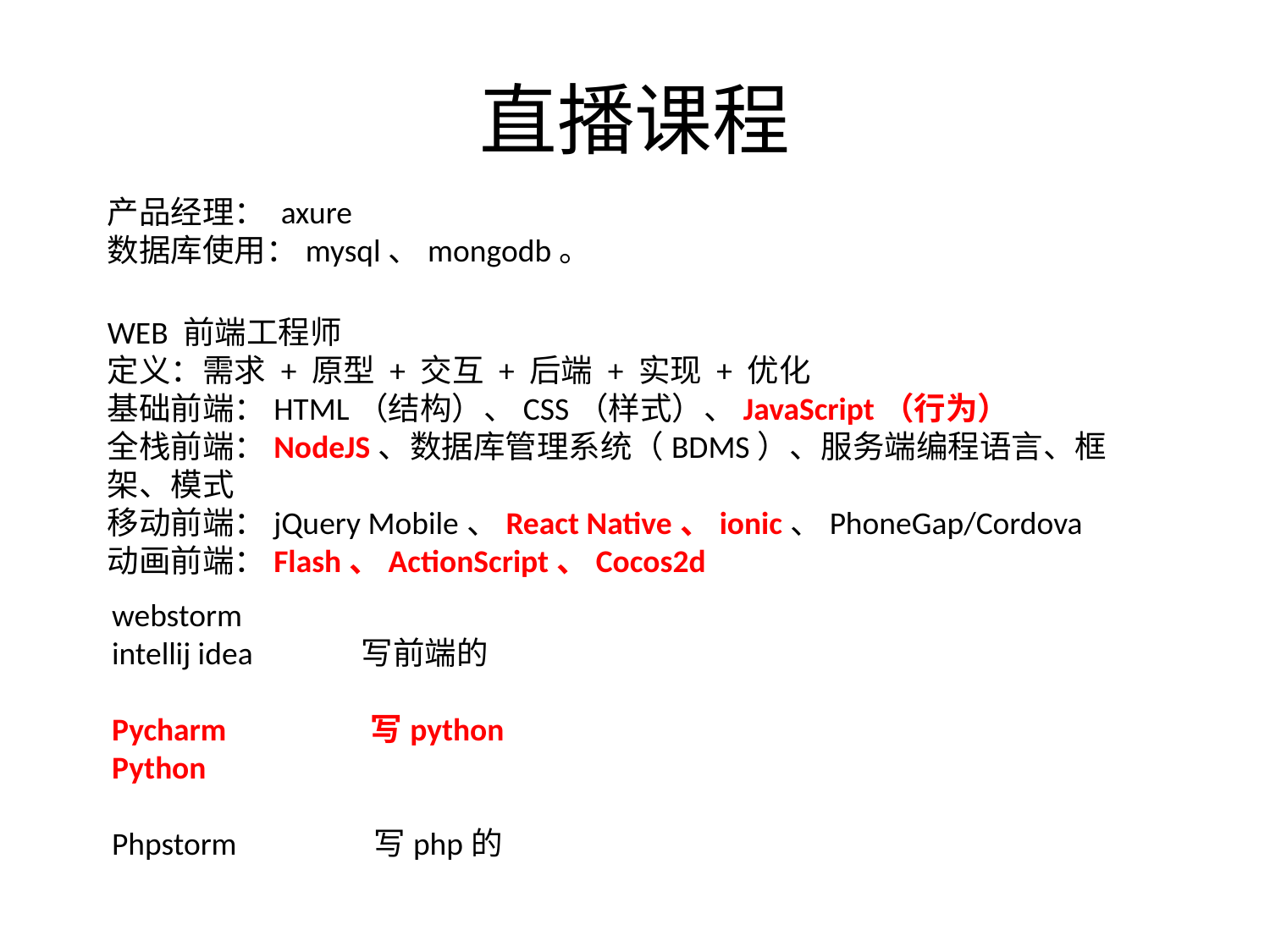

# 直播课程
产品经理： axure
数据库使用：mysql、mongodb。
WEB 前端工程师
定义：需求 + 原型 + 交互 + 后端 + 实现 + 优化
基础前端：HTML（结构）、CSS（样式）、JavaScript（行为）
全栈前端：NodeJS、数据库管理系统（BDMS）、服务端编程语言、框架、模式
移动前端：jQuery Mobile、React Native、ionic、PhoneGap/Cordova
动画前端：Flash、ActionScript、Cocos2d
webstorm
intellij idea              写前端的

Pycharm                   写python
Python

Phpstorm                  写php的